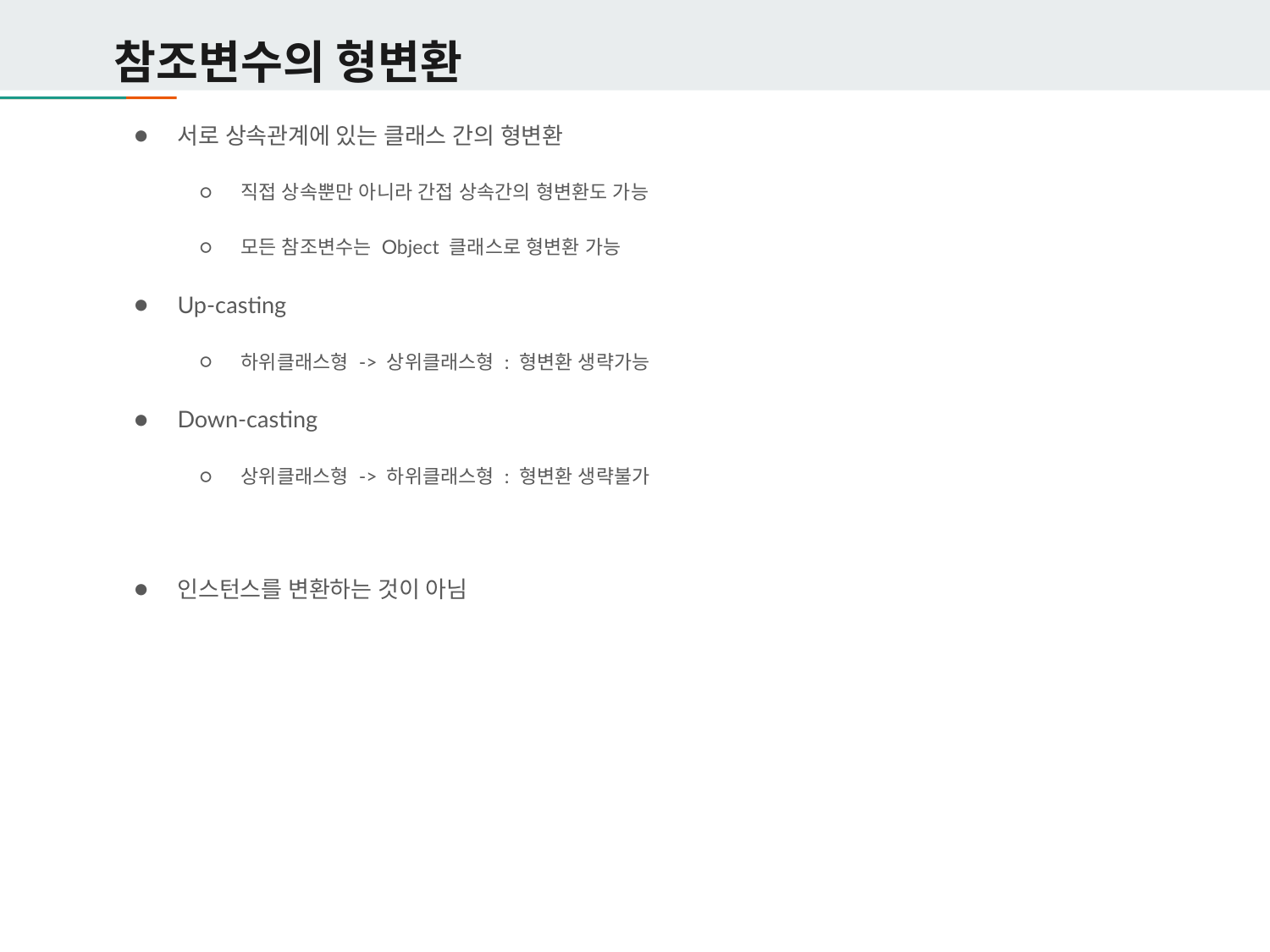

# 참조변수의 형변환
서로 상속관계에 있는 클래스 간의 형변환
직접 상속뿐만 아니라 간접 상속간의 형변환도 가능
모든 참조변수는 Object 클래스로 형변환 가능
Up-casting
하위클래스형 -> 상위클래스형 : 형변환 생략가능
Down-casting
상위클래스형 -> 하위클래스형 : 형변환 생략불가

인스턴스를 변환하는 것이 아님